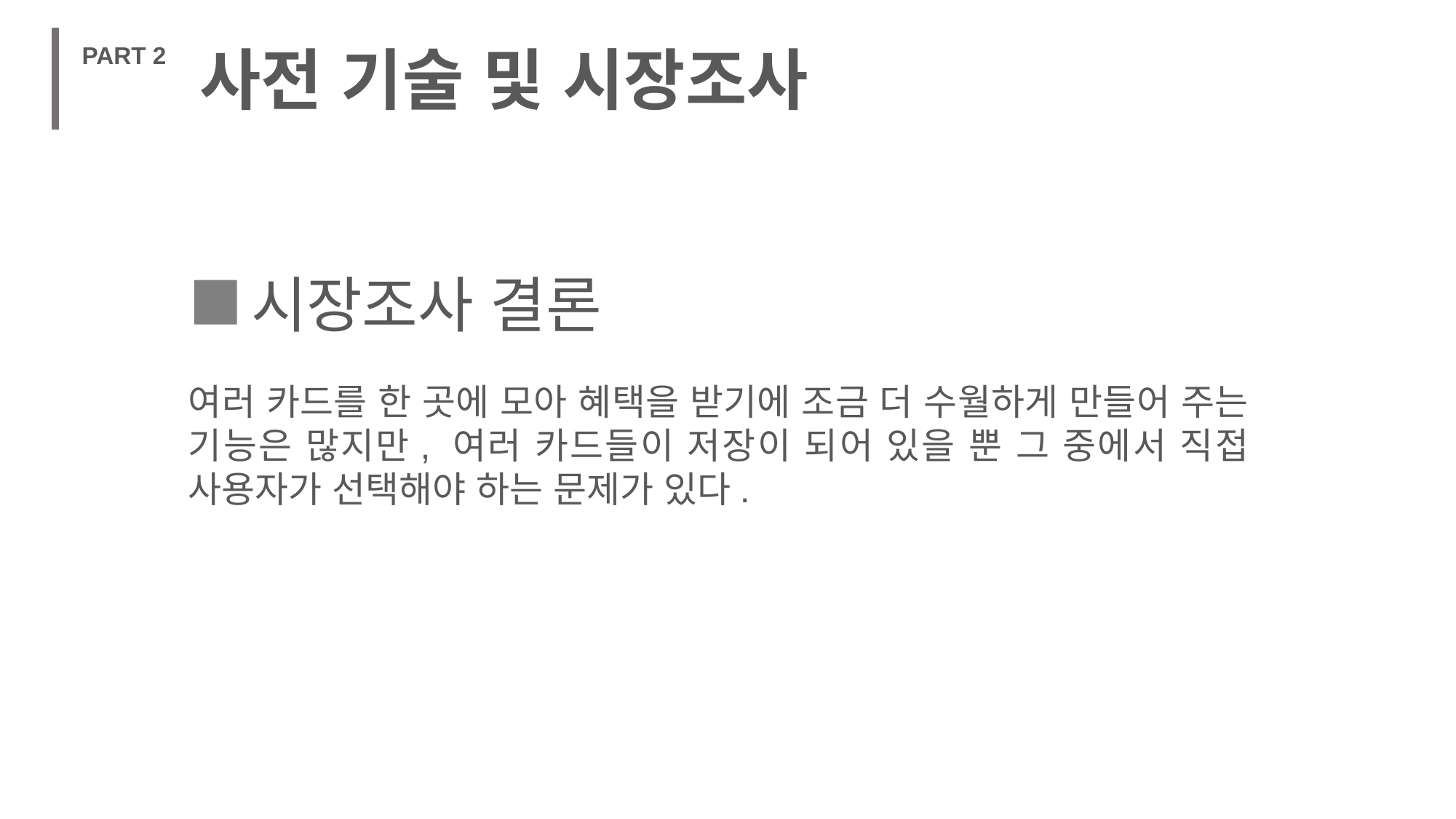

사전 기술 및 시장조사
PART 2
시장조사 결론

여러 카드를 한 곳에 모아 혜택을 받기에 조금 더 수월하게 만들어 주는 기능은 많지만, 여러 카드들이 저장이 되어 있을 뿐 그 중에서 직접 사용자가 선택해야 하는 문제가 있다.